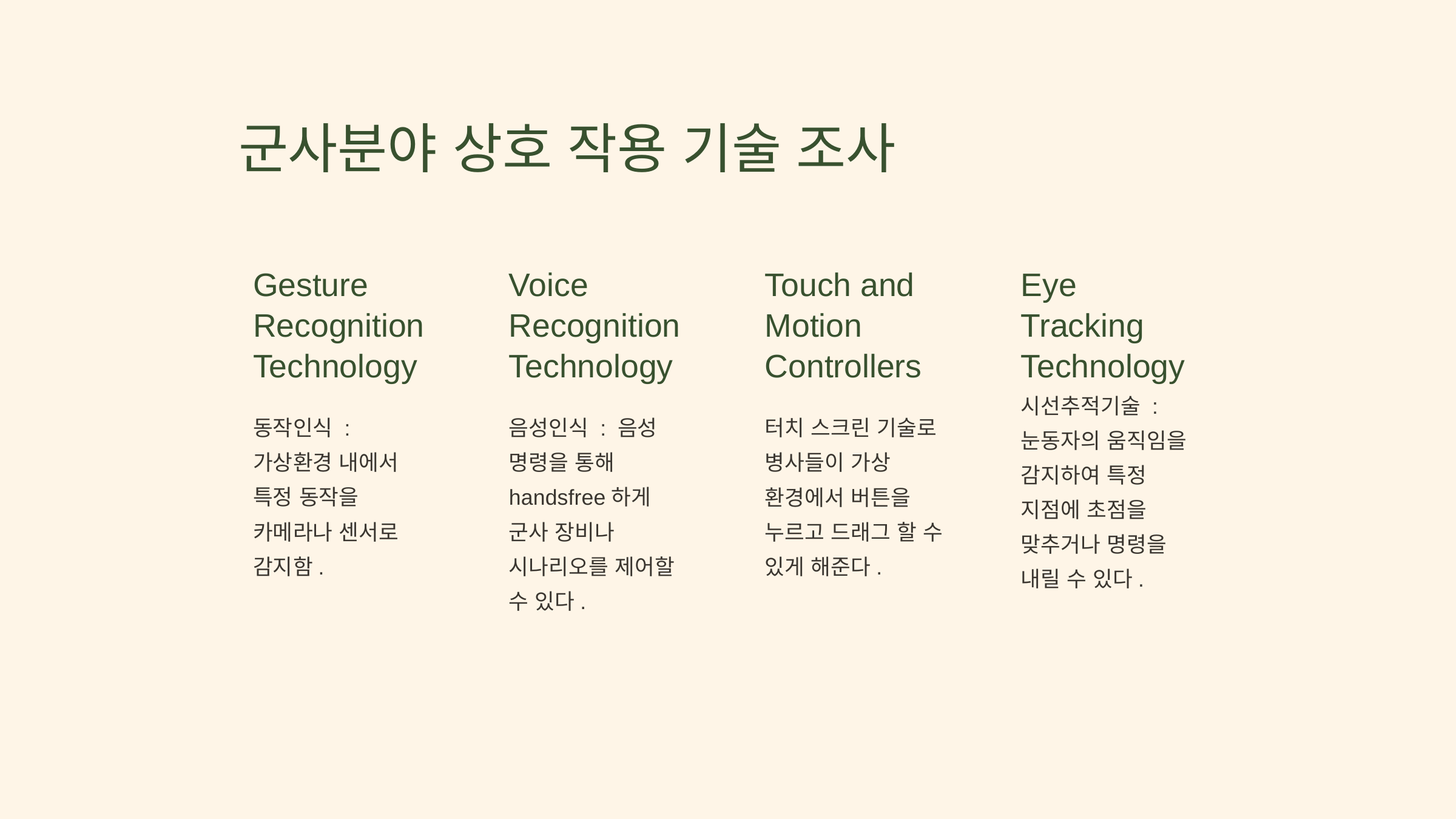

군사분야 상호 작용 기술 조사
Gesture Recognition Technology
Voice Recognition Technology
Touch and Motion Controllers
Eye Tracking Technology
시선추적기술 : 눈동자의 움직임을 감지하여 특정 지점에 초점을 맞추거나 명령을 내릴 수 있다.
동작인식 : 가상환경 내에서 특정 동작을 카메라나 센서로 감지함.
음성인식 : 음성 명령을 통해 handsfree하게 군사 장비나 시나리오를 제어할 수 있다.
터치 스크린 기술로 병사들이 가상 환경에서 버튼을 누르고 드래그 할 수 있게 해준다.